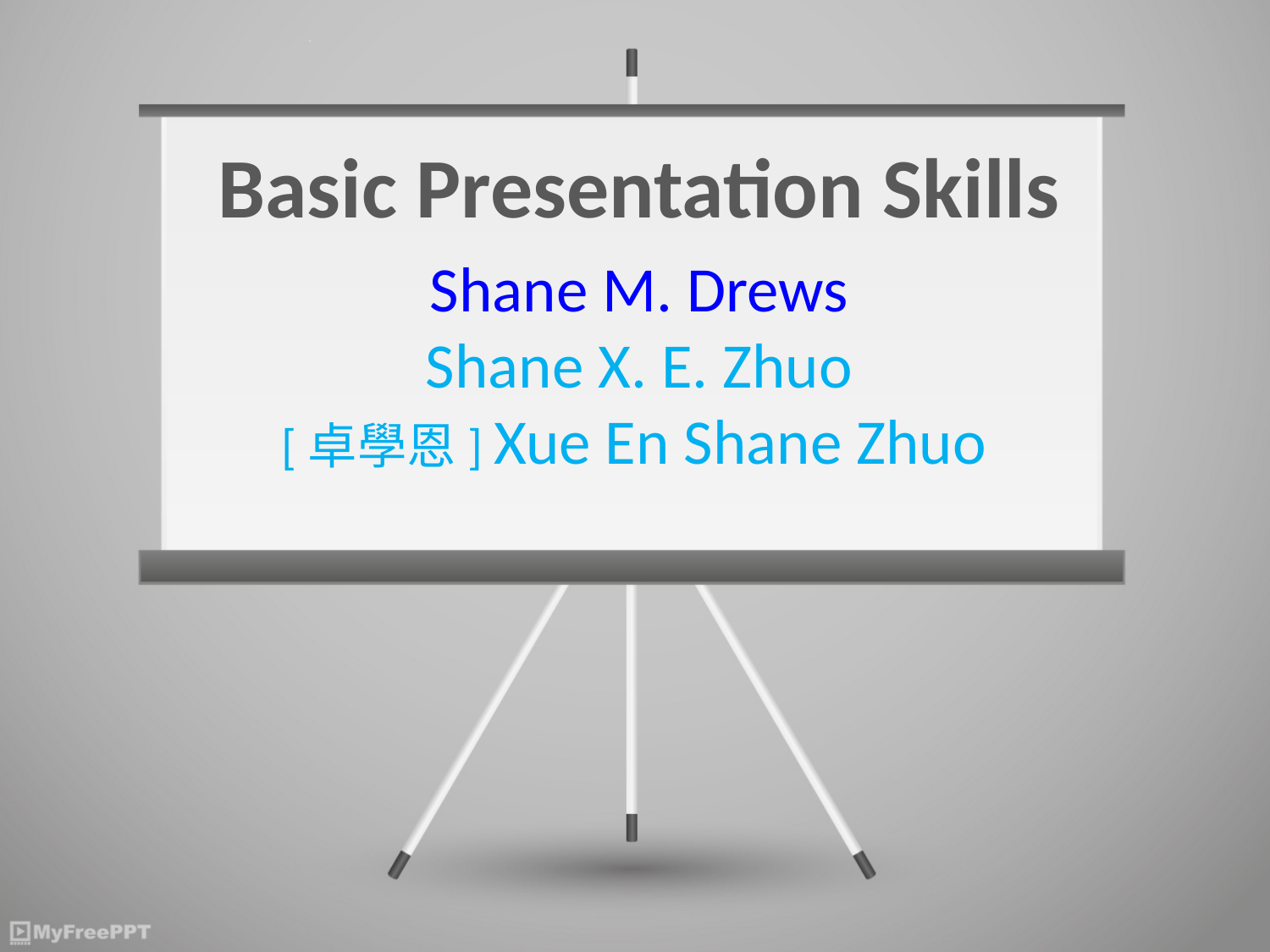

Basic Presentation Skills
Shane M. Drews
Shane X. E. Zhuo
[卓學恩] Xue En Shane Zhuo